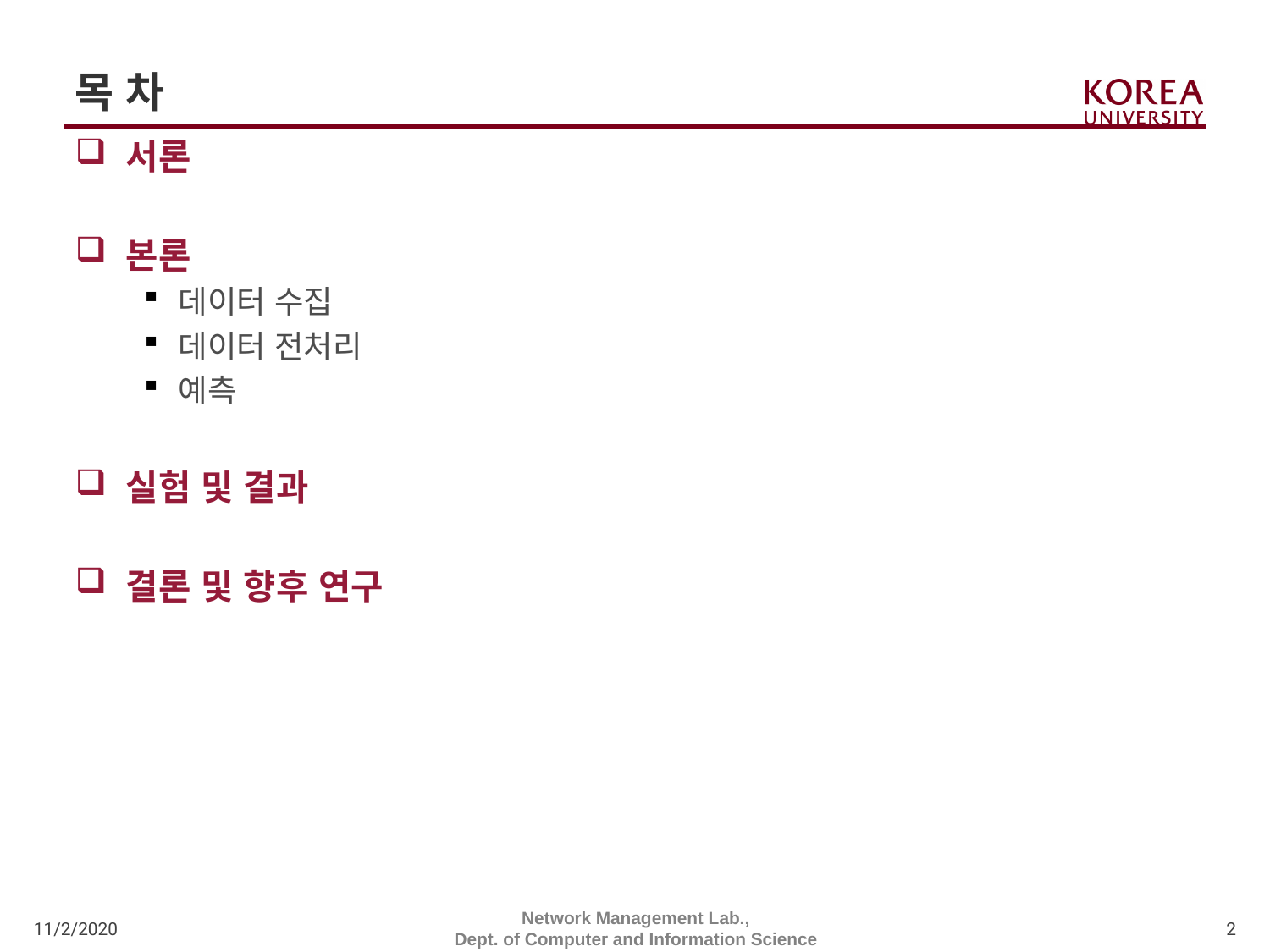

# 목 차
서론

본론
데이터 수집
데이터 전처리
예측

실험 및 결과

결론 및 향후 연구

11/2/2020
Network Management Lab.,
Dept. of Computer and Information Science
2